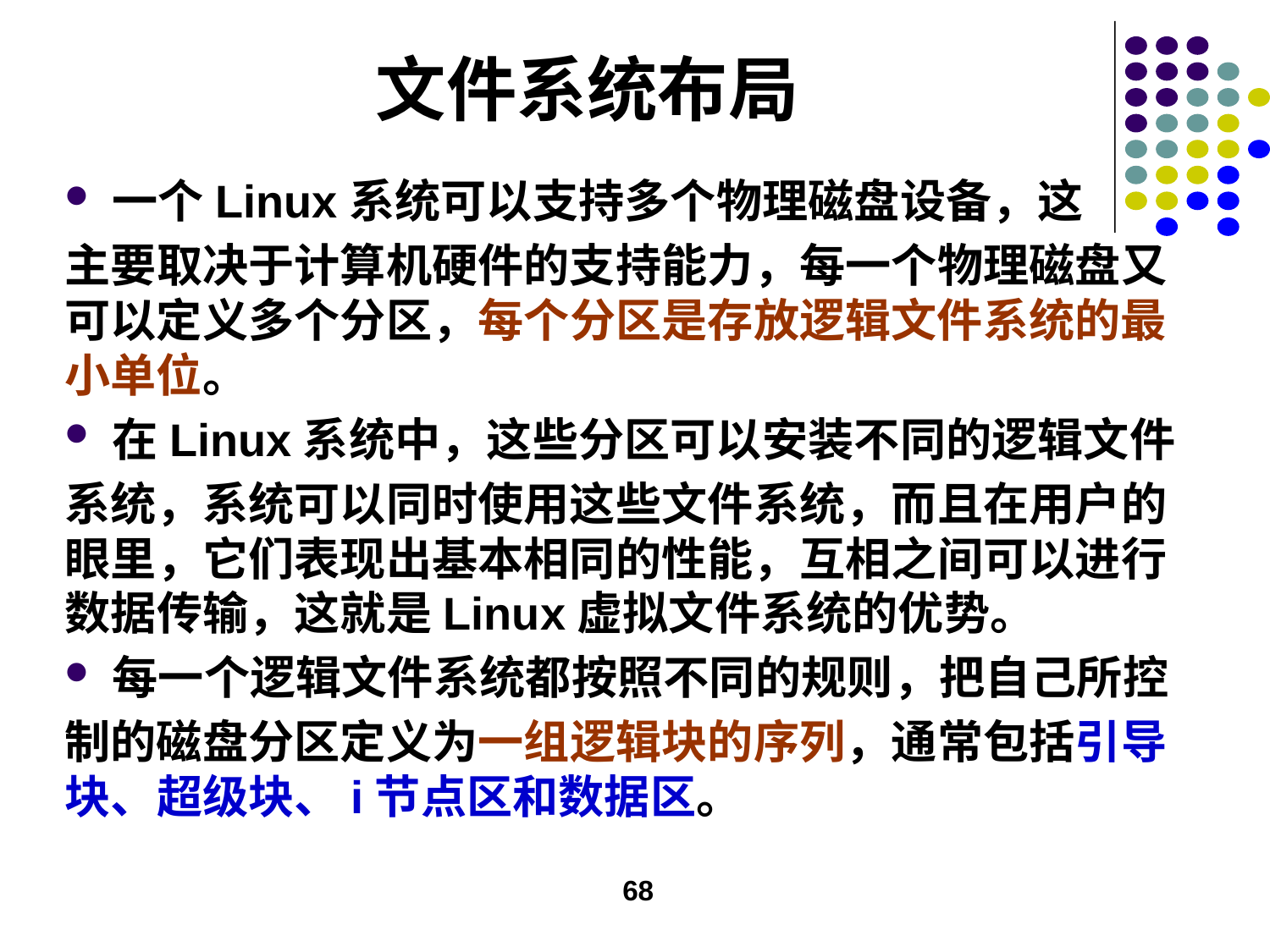

# 文件系统布局
一个Linux系统可以支持多个物理磁盘设备，这
主要取决于计算机硬件的支持能力，每一个物理磁盘又可以定义多个分区，每个分区是存放逻辑文件系统的最小单位。
在Linux系统中，这些分区可以安装不同的逻辑文件
系统，系统可以同时使用这些文件系统，而且在用户的眼里，它们表现出基本相同的性能，互相之间可以进行数据传输，这就是Linux虚拟文件系统的优势。
每一个逻辑文件系统都按照不同的规则，把自己所控
制的磁盘分区定义为一组逻辑块的序列，通常包括引导块、超级块、i节点区和数据区。

68